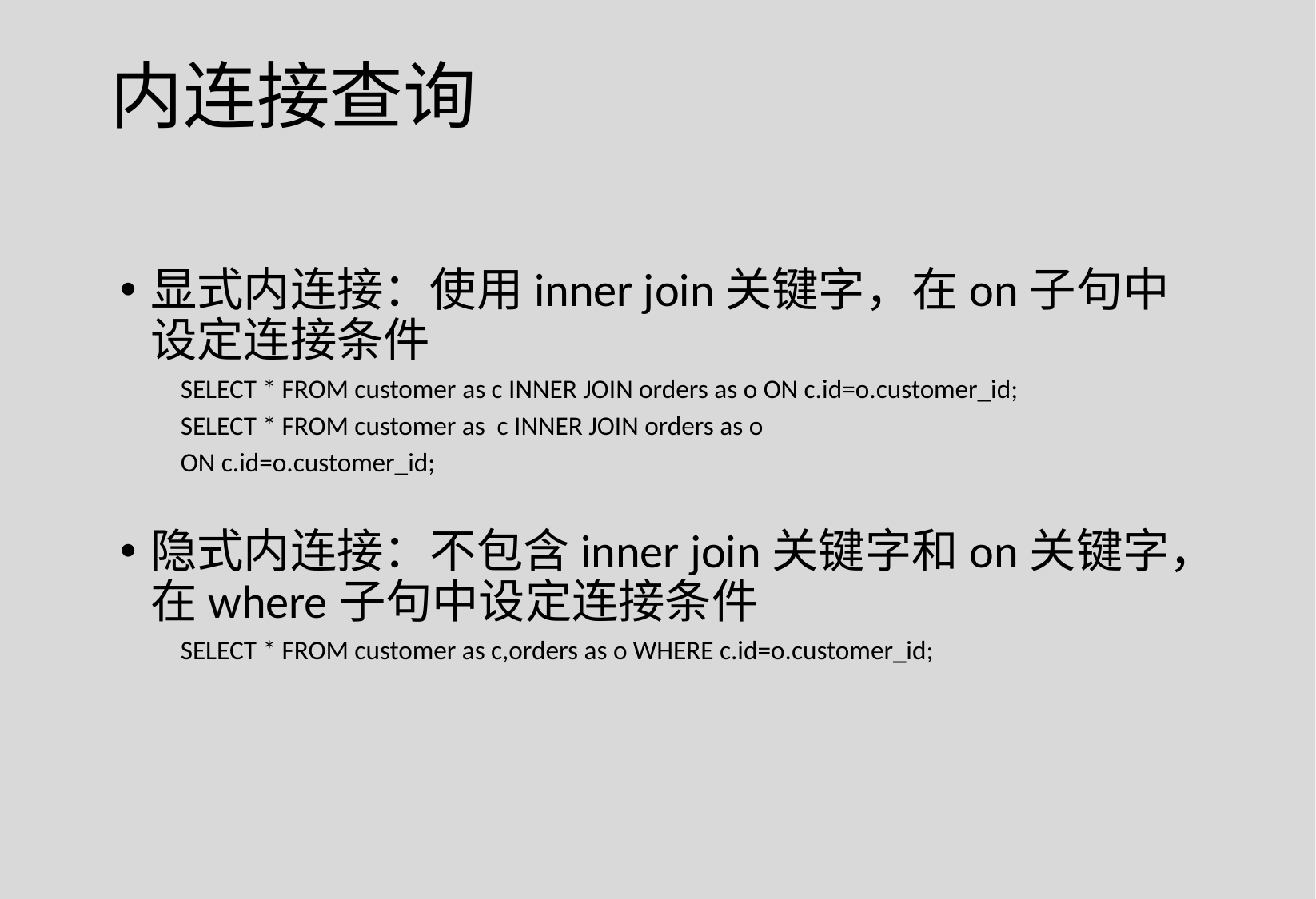

内连接查询
显式内连接：使用inner join关键字，在on子句中设定连接条件
SELECT * FROM customer as c INNER JOIN orders as o ON c.id=o.customer_id;
SELECT * FROM customer as  c INNER JOIN orders as o
ON c.id=o.customer_id;

隐式内连接：不包含inner join关键字和on关键字，在where子句中设定连接条件
SELECT * FROM customer as c,orders as o WHERE c.id=o.customer_id;